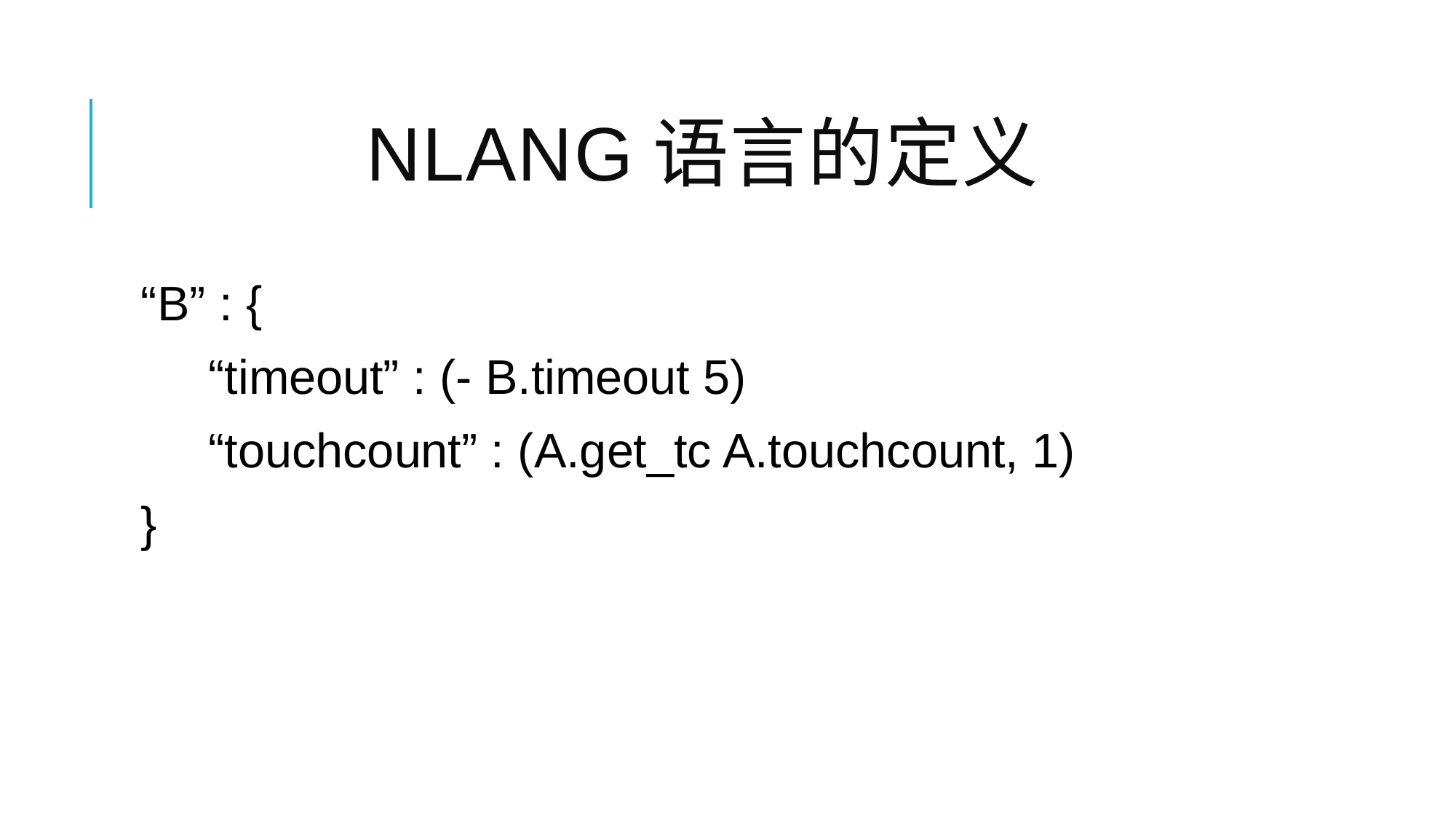

# nlang语言的定义
“B” : {
     “timeout” : (- B.timeout 5)
     “touchcount” : (A.get_tc A.touchcount, 1)
}